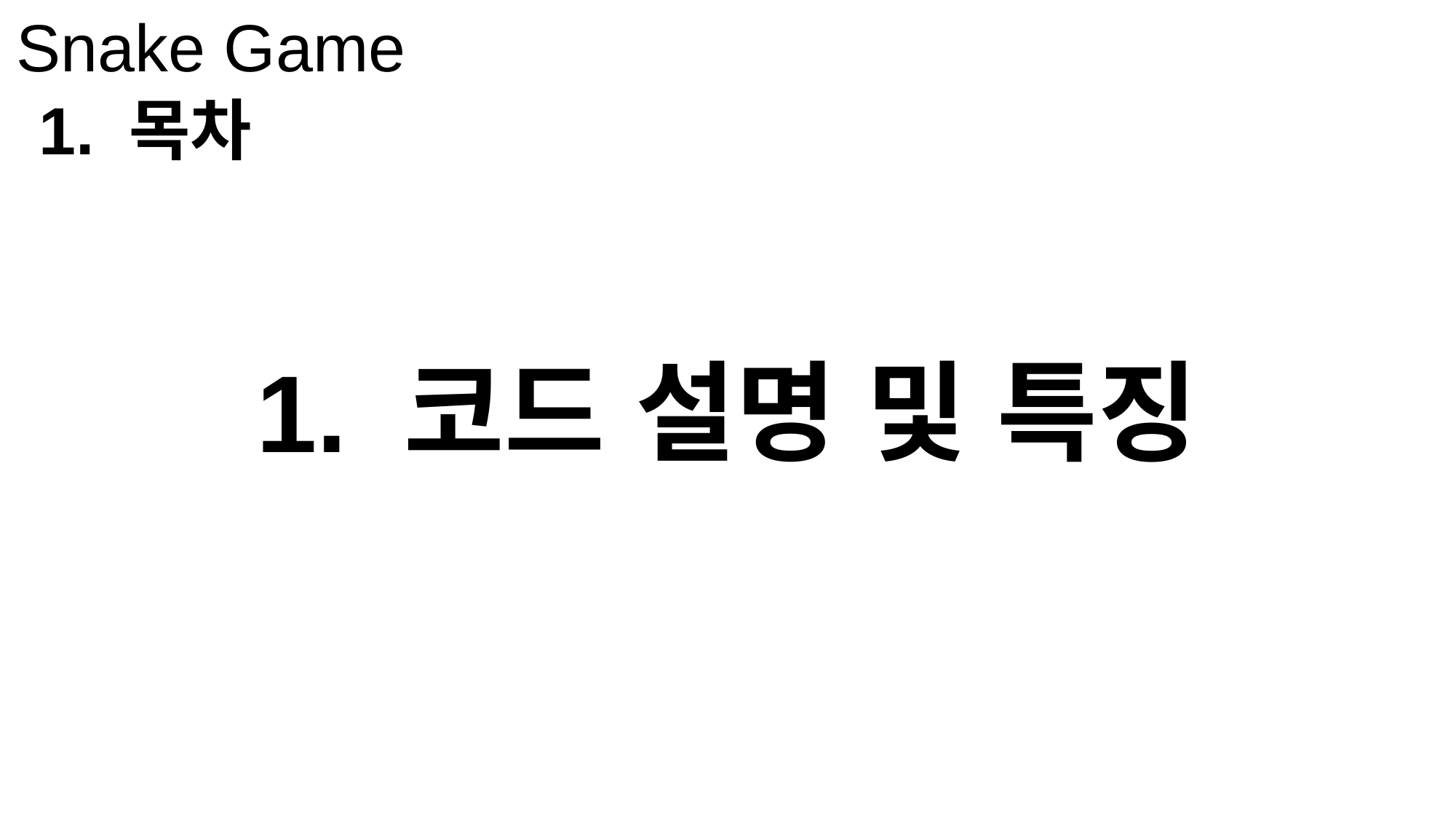

Snake Game
1. 목차
1. 코드 설명 및 특징